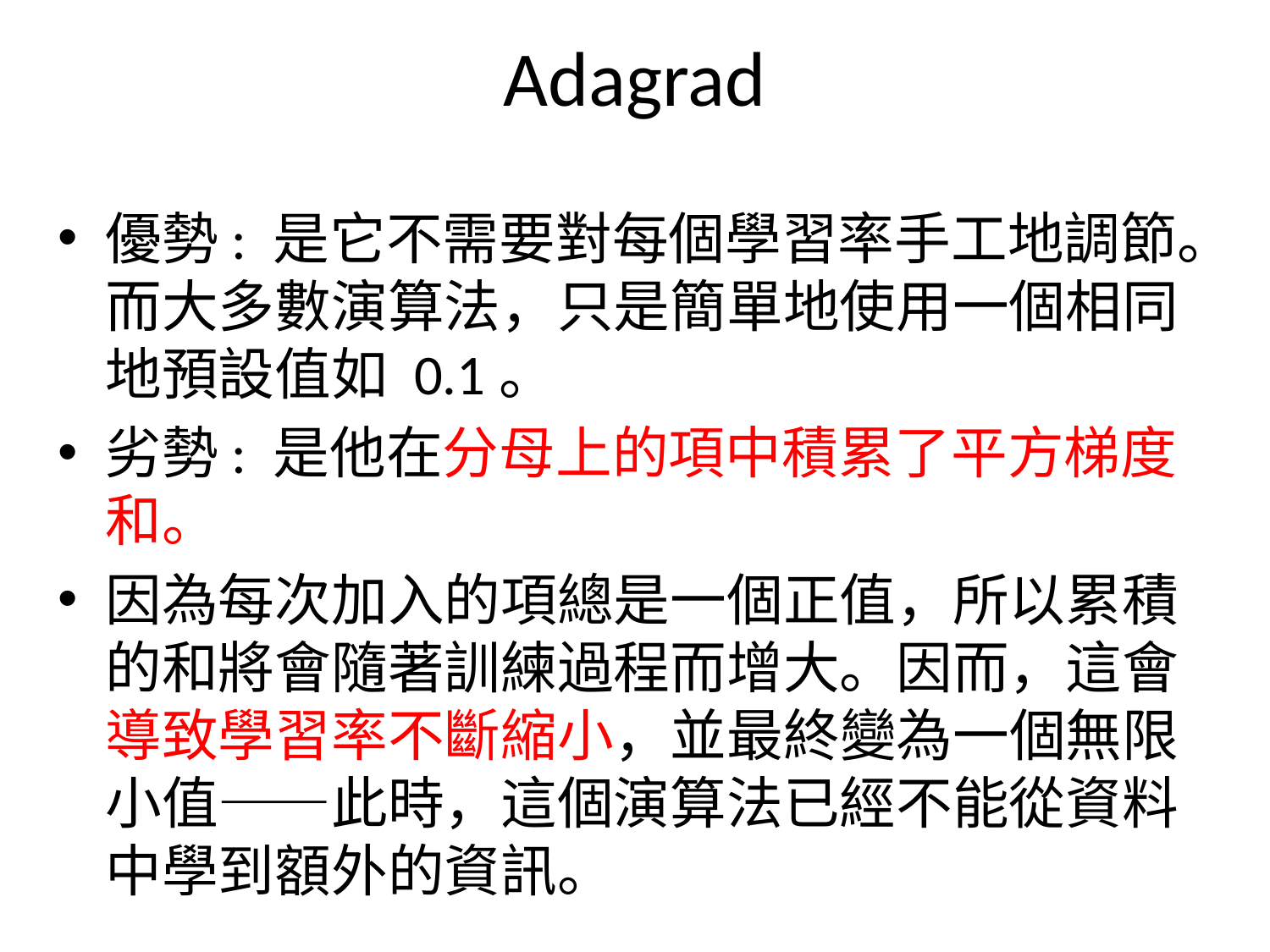

# Adagrad
優勢: 是它不需要對每個學習率手工地調節。而大多數演算法，只是簡單地使用一個相同地預設值如 0.1。
劣勢: 是他在分母上的項中積累了平方梯度和。
因為每次加入的項總是一個正值，所以累積的和將會隨著訓練過程而增大。因而，這會導致學習率不斷縮小，並最終變為一個無限小值——此時，這個演算法已經不能從資料中學到額外的資訊。